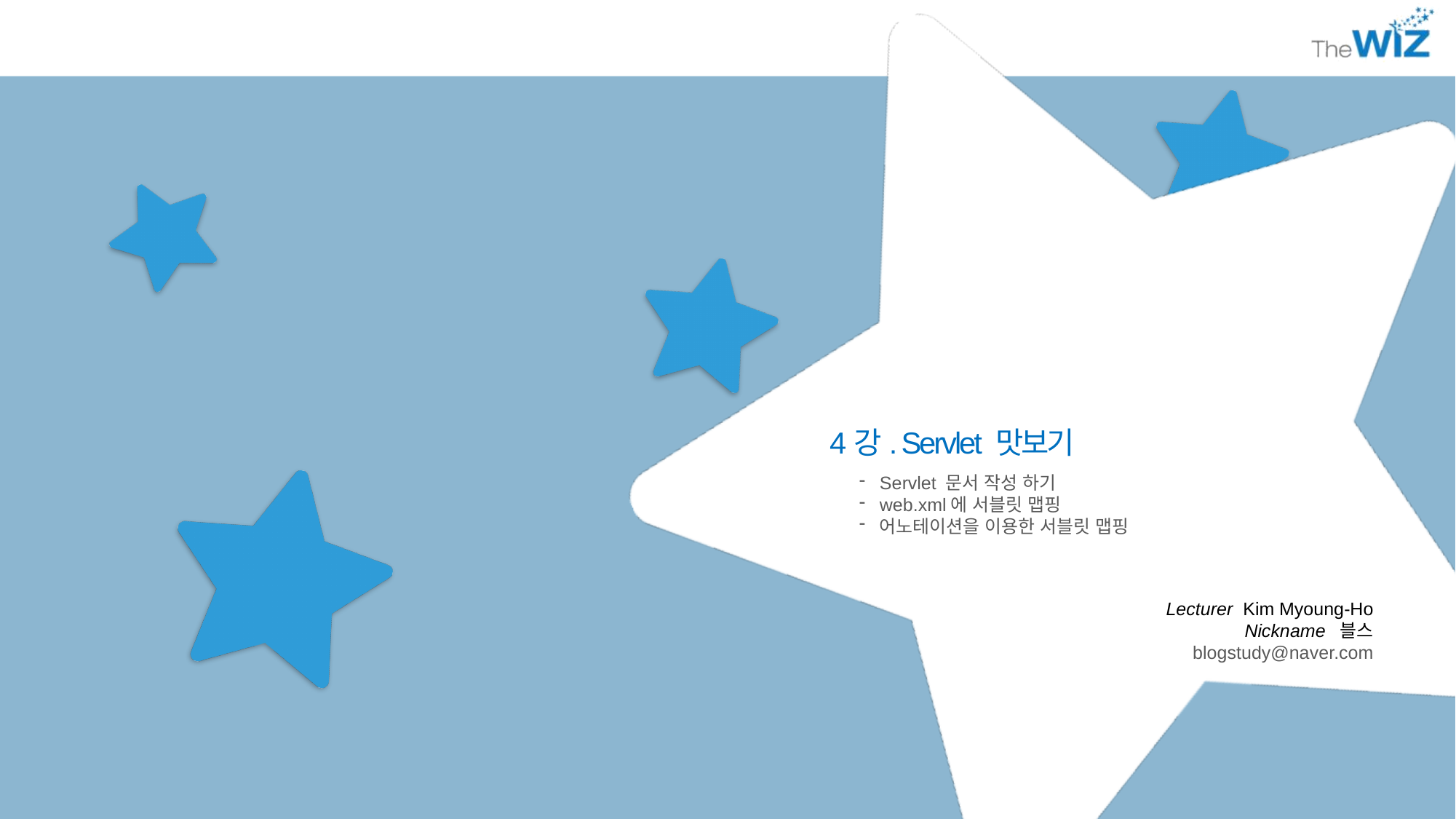

4강. Servlet 맛보기
Servlet 문서 작성 하기
web.xml에 서블릿 맵핑
어노테이션을 이용한 서블릿 맵핑
Lecturer  Kim Myoung-Ho
Nickname  블스
blogstudy@naver.com